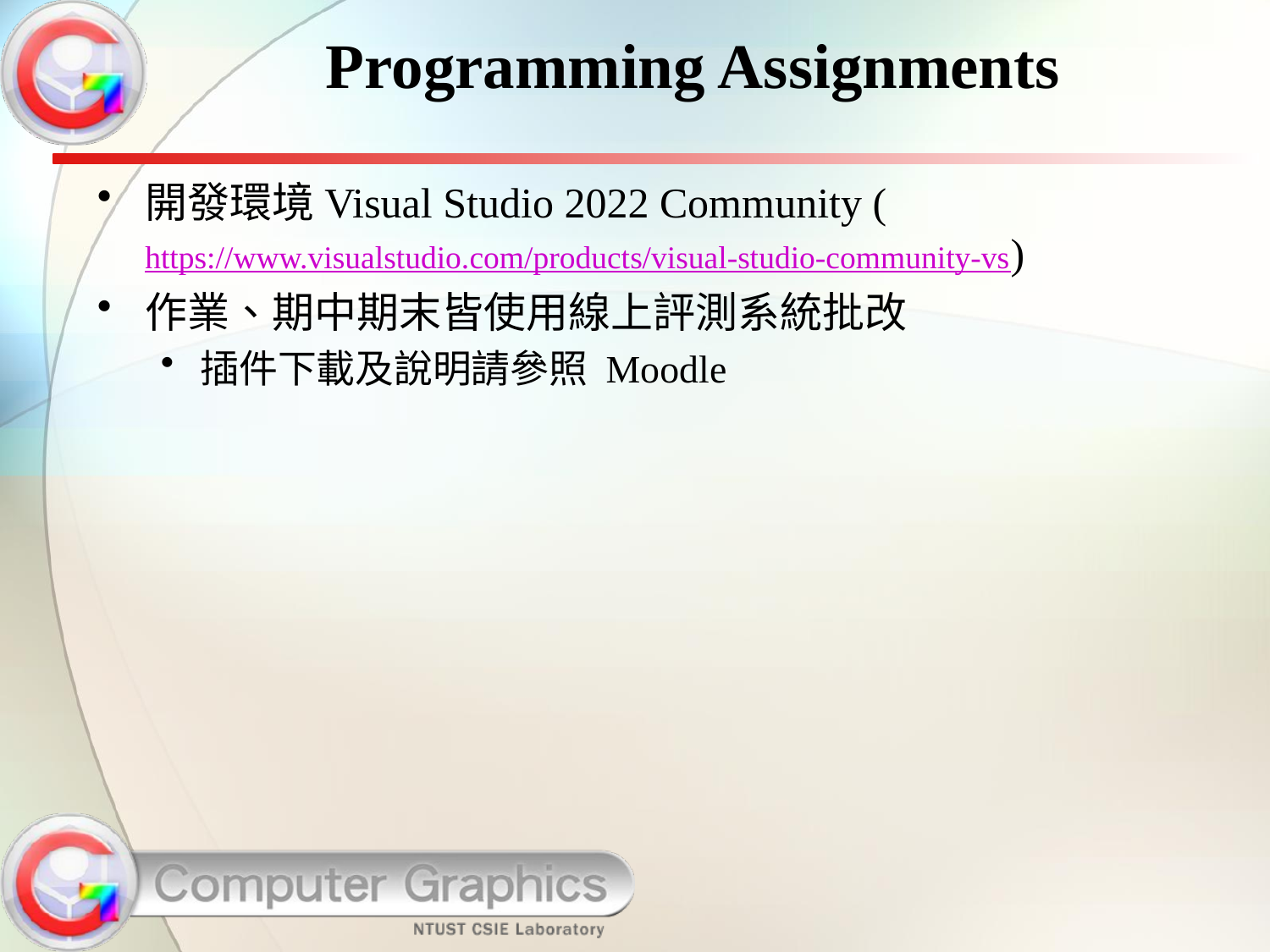

# Programming Assignments
開發環境Visual Studio 2022 Community (https://www.visualstudio.com/products/visual-studio-community-vs)
作業、期中期末皆使用線上評測系統批改
插件下載及說明請參照 Moodle